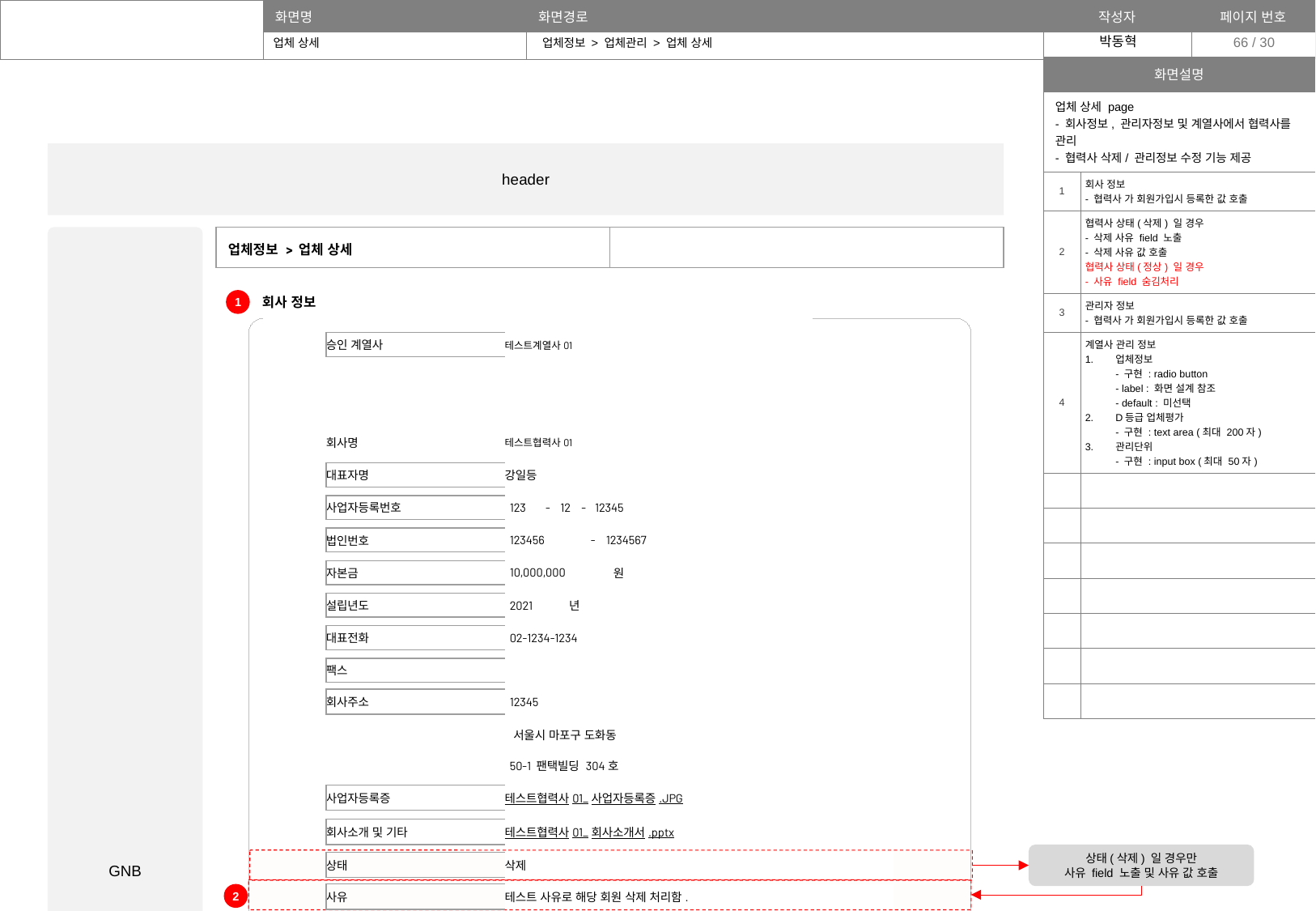

66

업체 상세
업체정보 > 업체관리 > 업체 상세
| 화면설명 |  |
| --- | --- |
| 업체 상세 page - 회사정보, 관리자정보 및 계열사에서 협력사를 관리 - 협력사 삭제/ 관리정보 수정 기능 제공 |  |
| 1 | 회사 정보 - 협력사 가 회원가입시 등록한 값 호출 |
| 2 | 협력사 상태(삭제) 일 경우 - 삭제 사유 field 노출 - 삭제 사유 값 호출 협력사 상태(정상) 일 경우 - 사유 field 숨김처리 |
| 3 | 관리자 정보 - 협력사 가 회원가입시 등록한 값 호출 |
| 4 | 계열사 관리 정보 업체정보 - 구현 : radio button - label : 화면 설계 참조 - default : 미선택 D등급 업체평가 - 구현 : text area (최대 200자) 관리단위 - 구현 : input box (최대 50자) |
|  |  |
|  |  |
|  |  |
|  |  |
|  |  |
|  |  |
|  |  |
header
GNB
| 업체정보 > 업체 상세 |  |
| --- | --- |
회사 정보
1

| 승인 계열사 | 테스트계열사01 |
| --- | --- |
| 회사명 | 테스트협력사01 |
| --- | --- |
| 대표자명 | 강일등 |
| --- | --- |
| 사업자등록번호 | 123 | - | 12 | - | 12345 |
| --- | --- | --- | --- | --- | --- |
| 법인번호 | 123456 | - | 1234567 |
| --- | --- | --- | --- |
| 자본금 | 10,000,000 | 원 |
| --- | --- | --- |
| 설립년도 | 2021 | 년 |
| --- | --- | --- |
| 대표전화 | 02-1234-1234 |
| --- | --- |
| 팩스 |  |
| --- | --- |
| 회사주소 | 12345 |  |
| --- | --- | --- |
|  | 서울시 마포구 도화동 |
| --- | --- |
|  | 50-1 팬택빌딩 304호 |
| --- | --- |
| 사업자등록증 | 테스트협력사01\_사업자등록증.JPG |  |
| --- | --- | --- |
| 회사소개 및 기타 | 테스트협력사01\_회사소개서.pptx |  |
| --- | --- | --- |
상태(삭제) 일 경우만
사유 field 노출 및 사유 값 호출

| 상태 | 삭제 |  |
| --- | --- | --- |

2
| 사유 | 테스트 사유로 해당 회원 삭제 처리함. |  |
| --- | --- | --- |
관리자 정보
3
| 이름 | 이순신 |
| --- | --- |

| 이름 | 고일등 |
| --- | --- |
| 이메일 | test@sample.com |
| --- | --- |
| 아이디 | testuser01 |  |
| --- | --- | --- |
| 휴대폰 | 010-1234-1234 |
| --- | --- |
| 유선전화 | 02-123-1234 |
| --- | --- |
| 직급 | 과장 |
| --- | --- |
| 부서 | 관리부 |
| --- | --- |
계열사 관리 정보

| 이름 | 이순신 |
| --- | --- |

| 업체등급 | ◯ A등급 ◯ B등급 ◯ C등급 ◯ D등급 |
| --- | --- |
| D 등급 업체평가 | 업페 평가 테스트 내용 입니다. 업페 평가 테스트 내용 입니다. 업페 평가 테스트 내용 입니다. |
| --- | --- |

| 관리단위 | 관리단위 테스트 내용 입니다. |
| --- | --- |
목록
수정
삭제
4
3
footer

| 업체 삭제 | X |
| --- | --- |
업체 수정 page 이동
삭제 사유를 작성해 주세요.
삭제 후 다시 정상으로 되 돌릴 수 없습니다.
(필수) 반려 사유 입력
삭제
취소
필수 항목 미입력시
alert 호출
** 삭제 사유를 입력해 주세요.**
협력사 상태값(삭제) 로 변경

삭제되었습니다.
확인